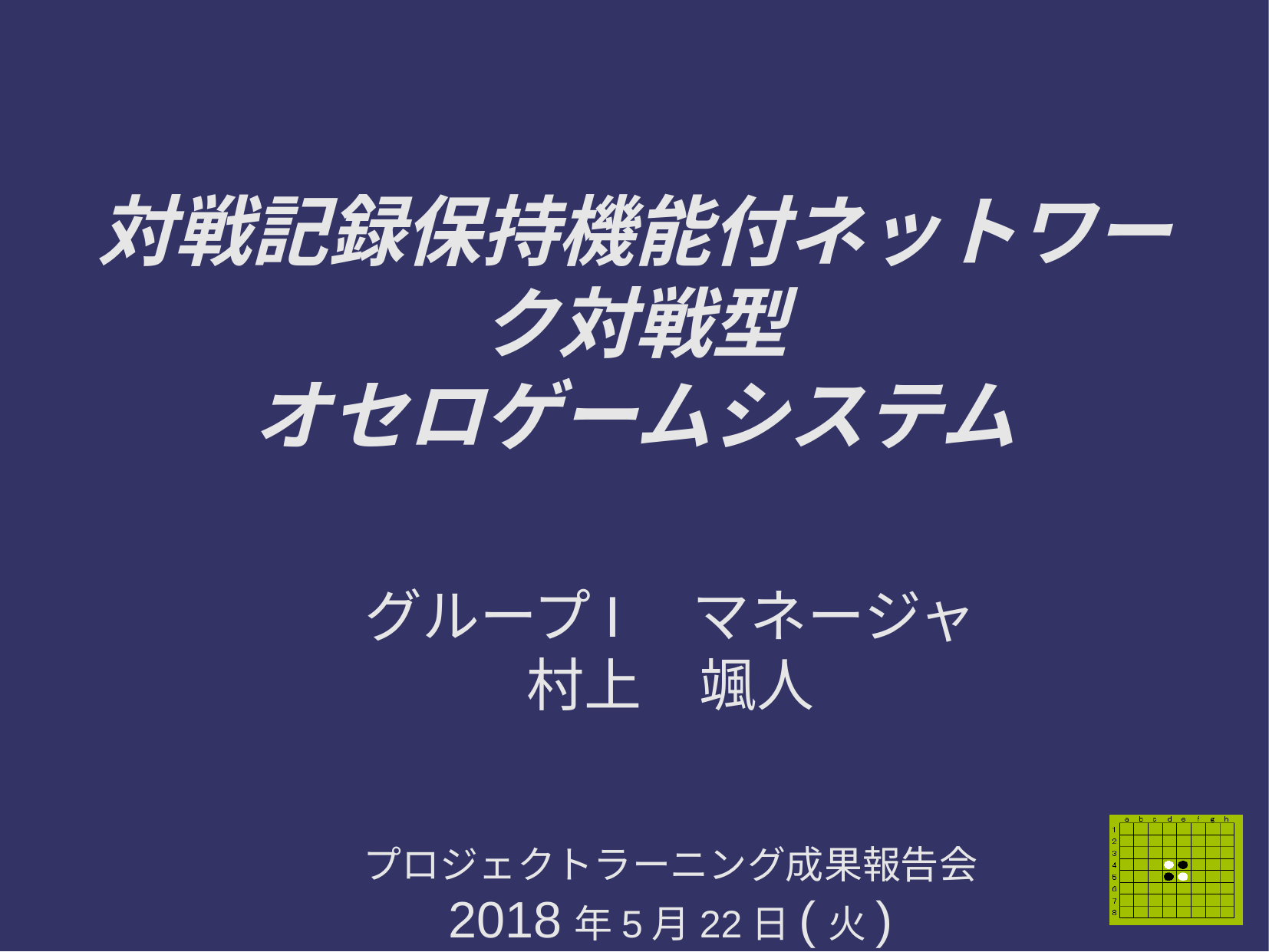

対戦記録保持機能付ネットワーク対戦型
オセロゲームシステム

グループI　マネージャ
村上　颯人

プロジェクトラーニング成果報告会
2018年5月22日(火)